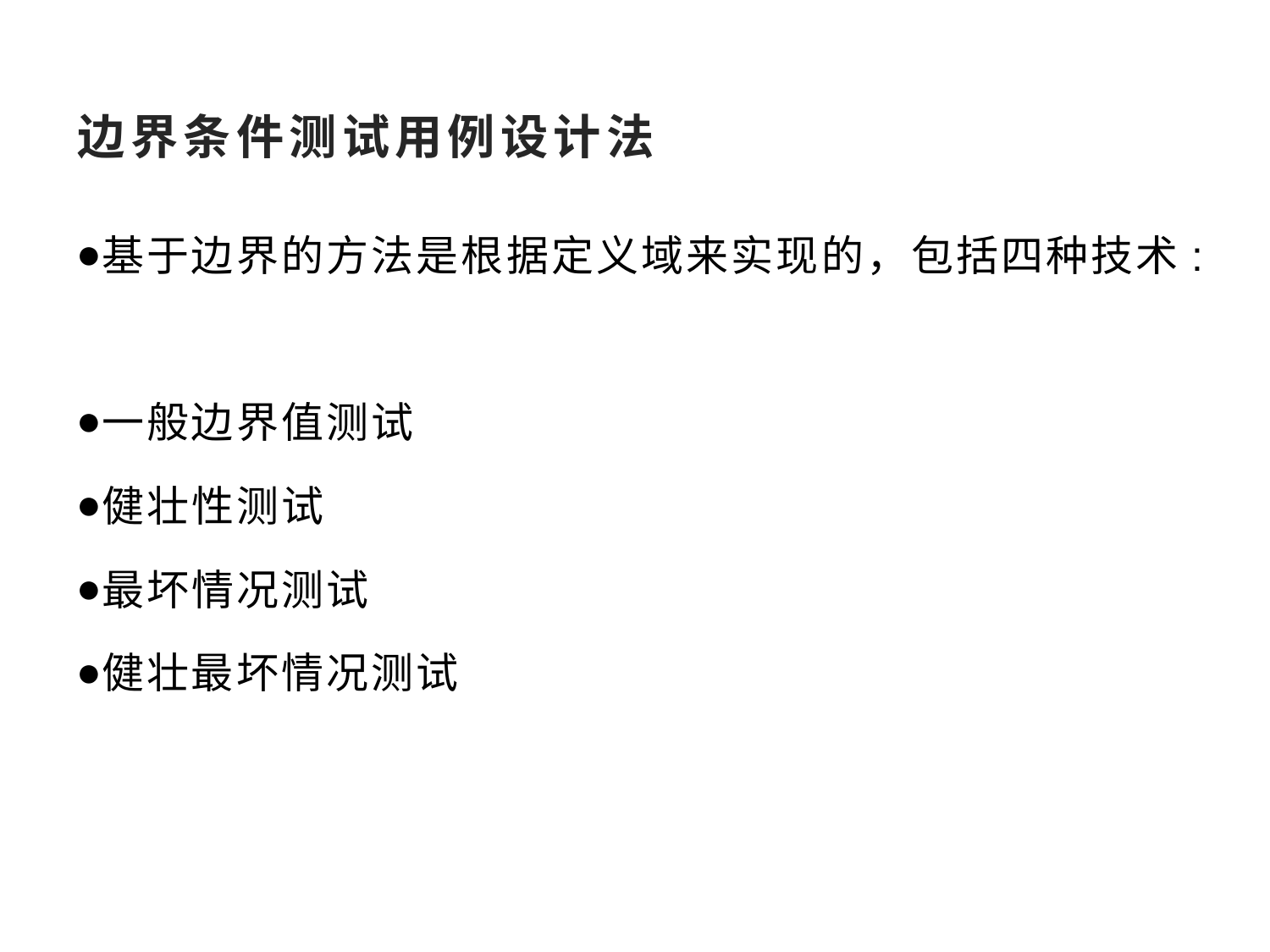

# 边界条件测试用例设计法
基于边界的方法是根据定义域来实现的，包括四种技术:

一般边界值测试
健壮性测试
最坏情况测试
健壮最坏情况测试